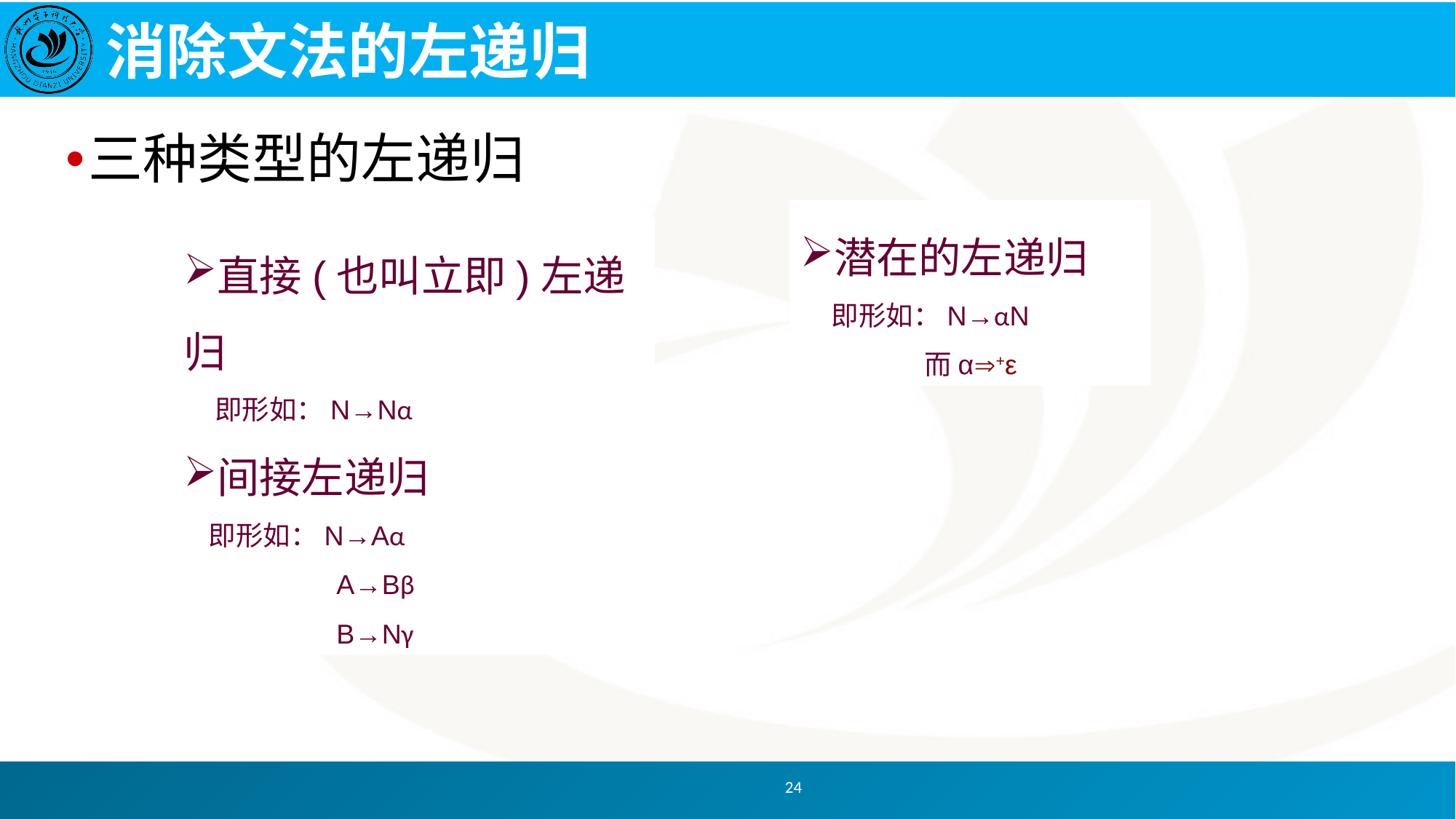

# 消除文法的左递归
三种类型的左递归
潜在的左递归
    即形如：N→αN
                   而α⇒+ε
直接(也叫立即)左递归
    即形如：N→Nα
间接左递归
   即形如：N→Aα
                    A→Bβ
                    B→Nγ
24